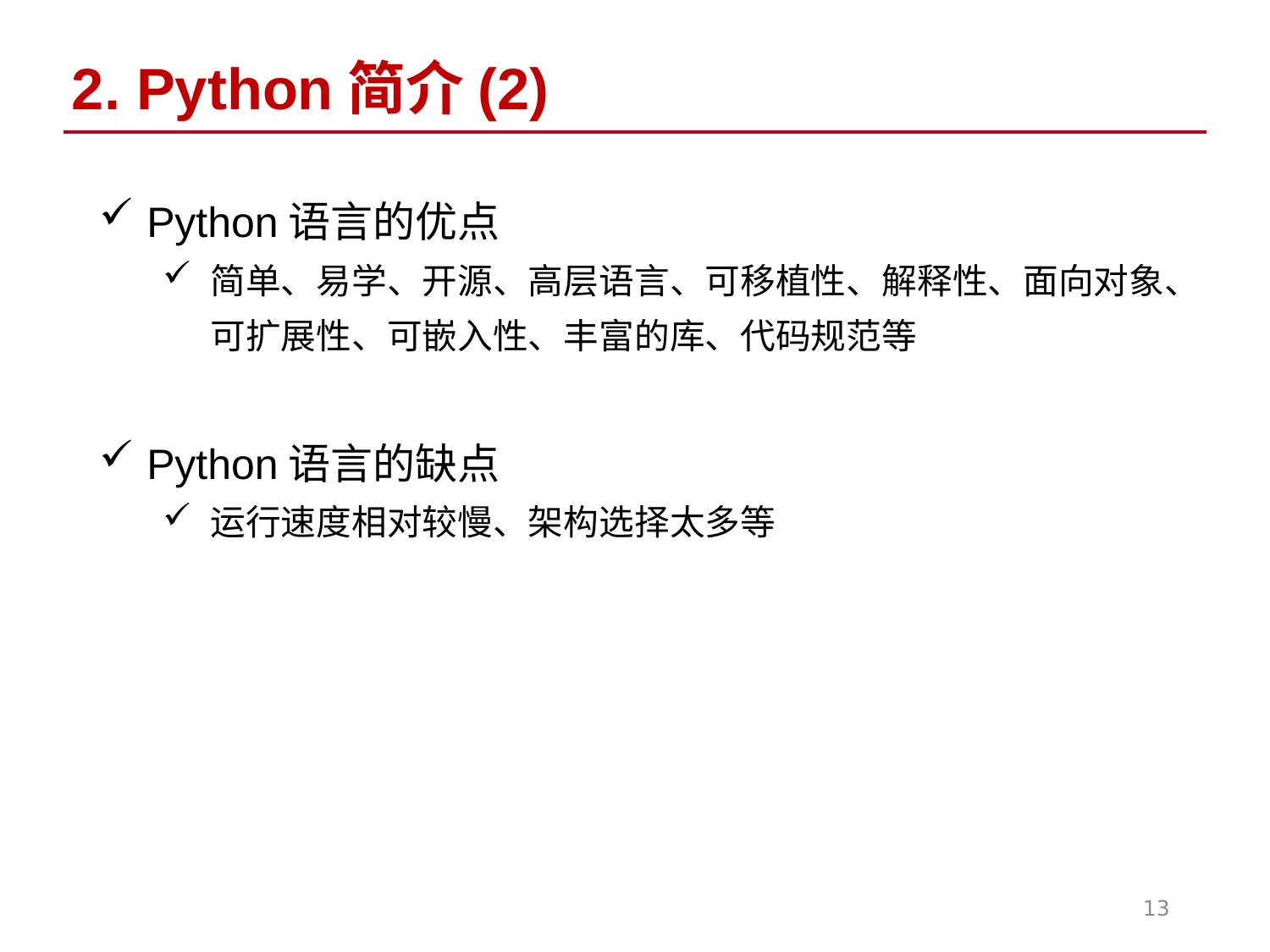

2. Python简介(2)
Python语言的优点
简单、易学、开源、高层语言、可移植性、解释性、面向对象、可扩展性、可嵌入性、丰富的库、代码规范等

Python语言的缺点
运行速度相对较慢、架构选择太多等
13